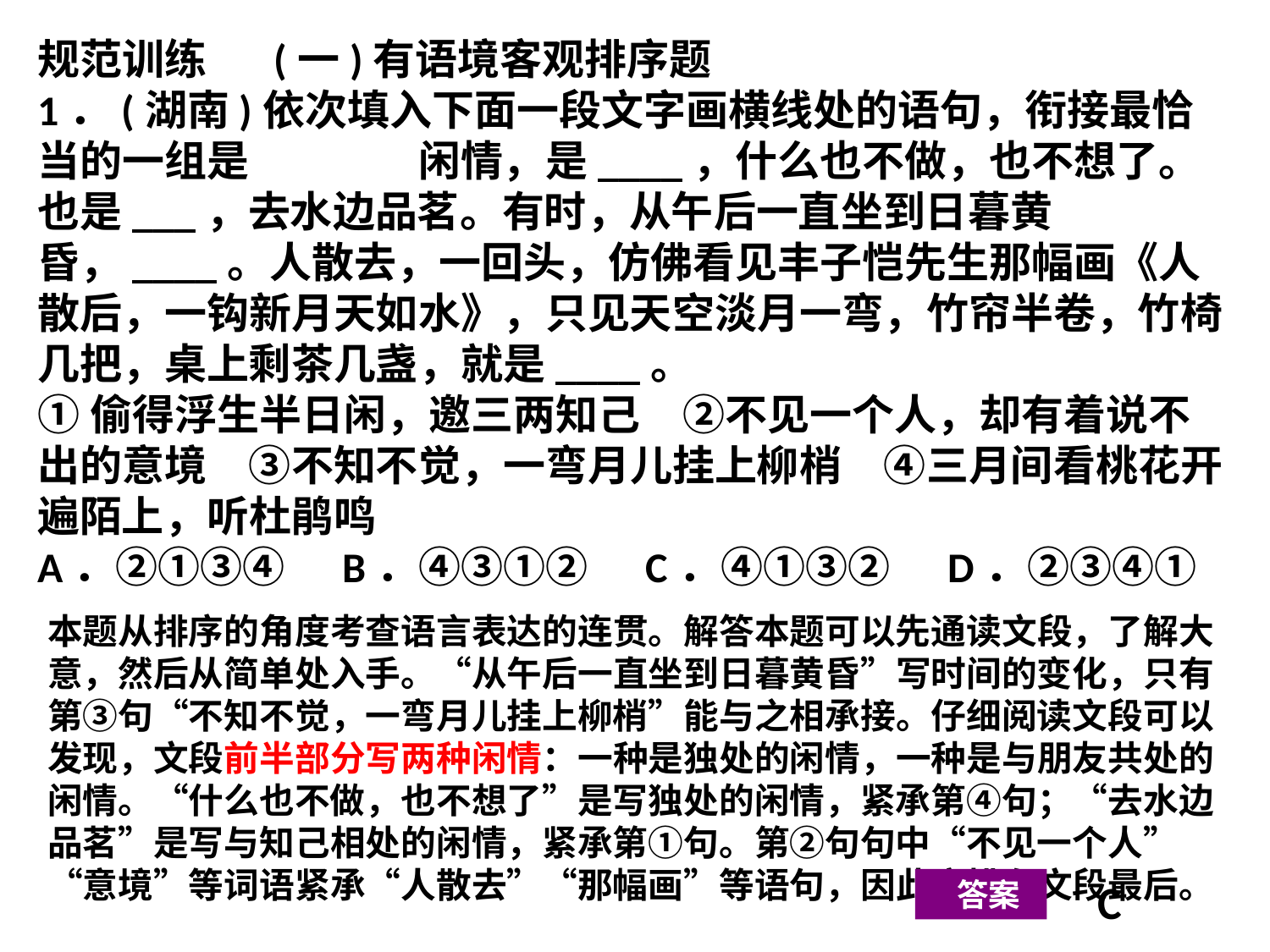

规范训练      (一)有语境客观排序题
1．(湖南)依次填入下面一段文字画横线处的语句，衔接最恰当的一组是		闲情，是____，什么也不做，也不想了。也是___，去水边品茗。有时，从午后一直坐到日暮黄昏，____。人散去，一回头，仿佛看见丰子恺先生那幅画《人散后，一钩新月天如水》，只见天空淡月一弯，竹帘半卷，竹椅几把，桌上剩茶几盏，就是____。
①偷得浮生半日闲，邀三两知己　②不见一个人，却有着说不出的意境　③不知不觉，一弯月儿挂上柳梢　④三月间看桃花开遍陌上，听杜鹃鸣
A．②①③④     B．④③①②     C．④①③②     D．②③④①
本题从排序的角度考查语言表达的连贯。解答本题可以先通读文段，了解大意，然后从简单处入手。“从午后一直坐到日暮黄昏”写时间的变化，只有第③句“不知不觉，一弯月儿挂上柳梢”能与之相承接。仔细阅读文段可以发现，文段前半部分写两种闲情：一种是独处的闲情，一种是与朋友共处的闲情。“什么也不做，也不想了”是写独处的闲情，紧承第④句；“去水边品茗”是写与知己相处的闲情，紧承第①句。第②句句中“不见一个人”“意境”等词语紧承“人散去”“那幅画”等语句，因此应排在文段最后。
C
 答案